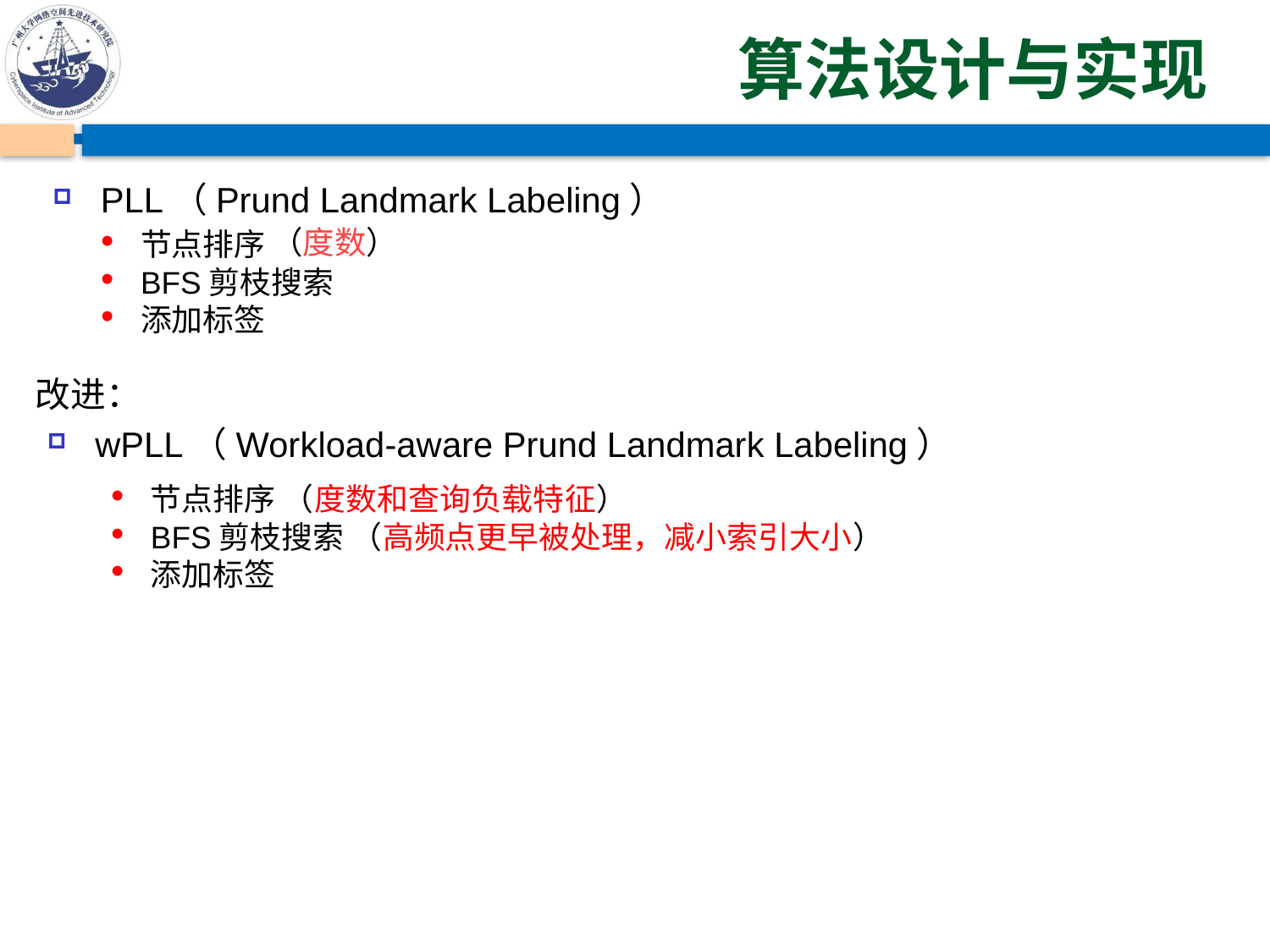

# 算法设计与实现
PLL（Prund Landmark Labeling）

节点排序
BFS剪枝搜索
添加标签

（度数）

改进：

wPLL（Workload-aware Prund Landmark Labeling）

节点排序 （度数和查询负载特征）
BFS剪枝搜索 （高频点更早被处理，减小索引大小）
添加标签

21